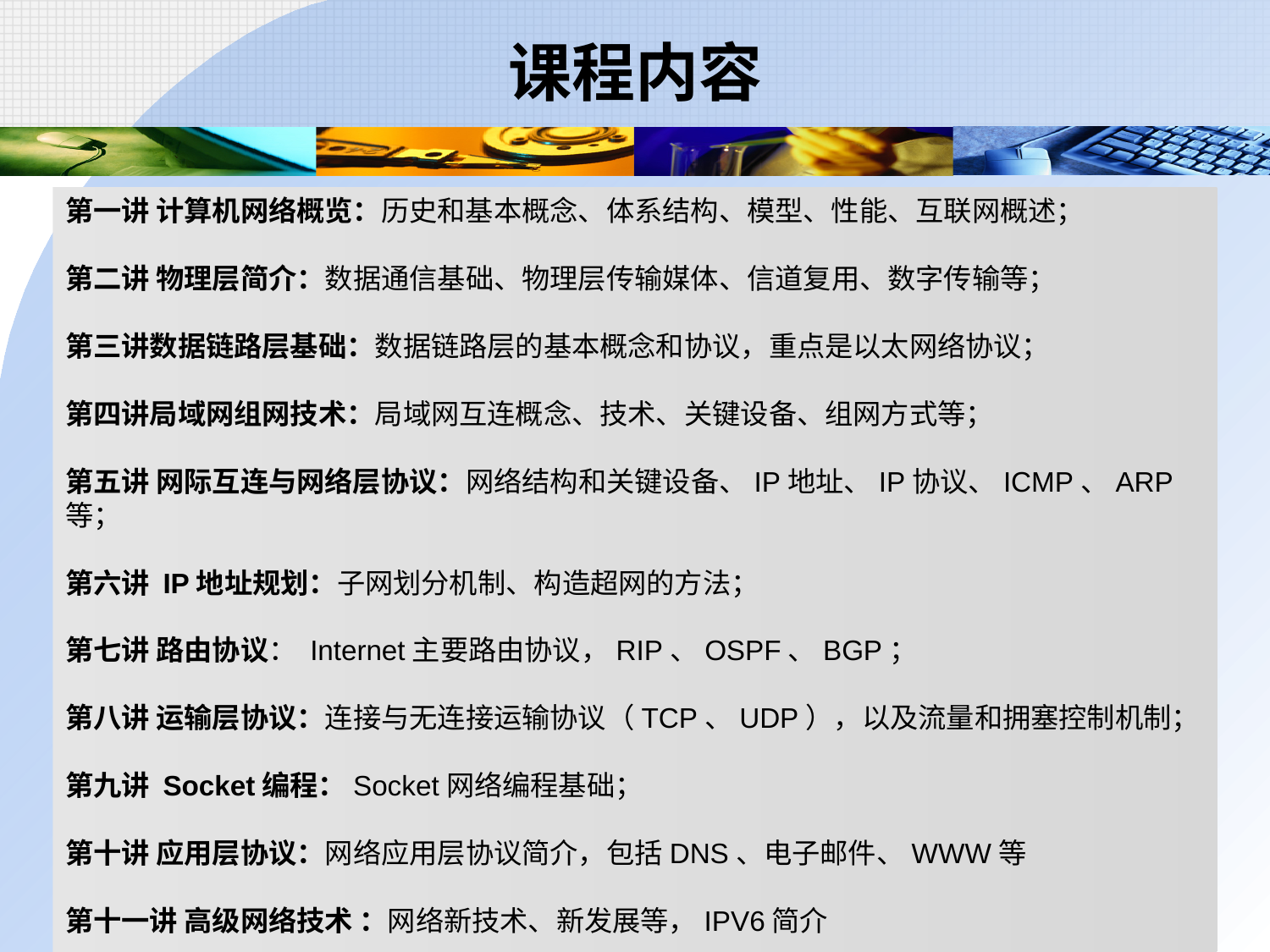

课程内容
第一讲 计算机网络概览：历史和基本概念、体系结构、模型、性能、互联网概述；

第二讲 物理层简介：数据通信基础、物理层传输媒体、信道复用、数字传输等；

第三讲数据链路层基础：数据链路层的基本概念和协议，重点是以太网络协议；

第四讲局域网组网技术：局域网互连概念、技术、关键设备、组网方式等；

第五讲 网际互连与网络层协议：网络结构和关键设备、IP地址、IP协议、ICMP、ARP等；

第六讲 IP地址规划：子网划分机制、构造超网的方法；

第七讲 路由协议： Internet主要路由协议，RIP、OSPF、BGP；

第八讲 运输层协议：连接与无连接运输协议（TCP、UDP），以及流量和拥塞控制机制；

第九讲 Socket编程：Socket网络编程基础；

第十讲 应用层协议：网络应用层协议简介，包括DNS、电子邮件、WWW等

第十一讲 高级网络技术 ：网络新技术、新发展等，IPV6简介